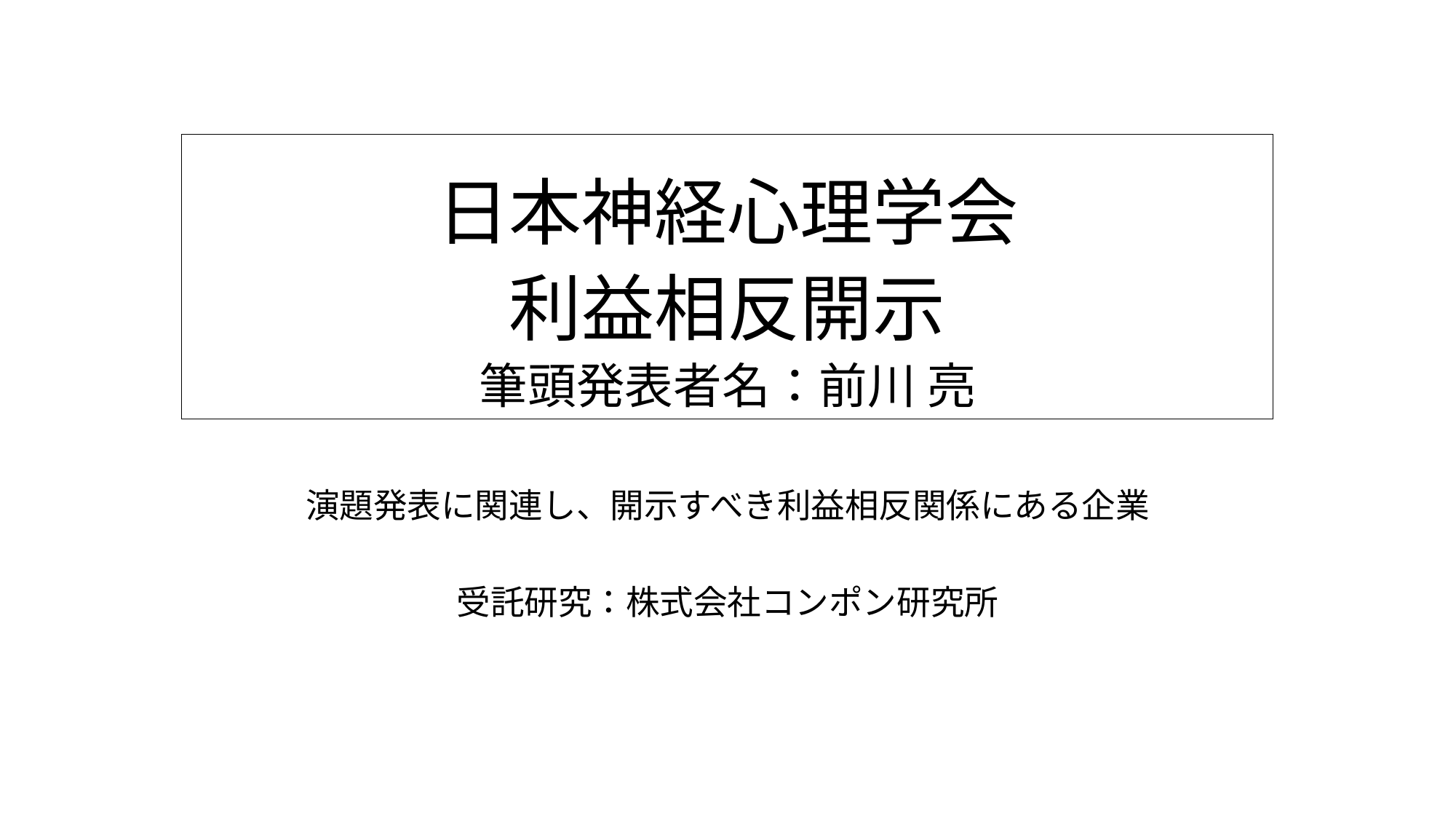

# 日本神経心理学会 利益相反開示 筆頭発表者名：前川 亮

演題発表に関連し、開示すべき利益相反関係にある企業

受託研究：株式会社コンポン研究所